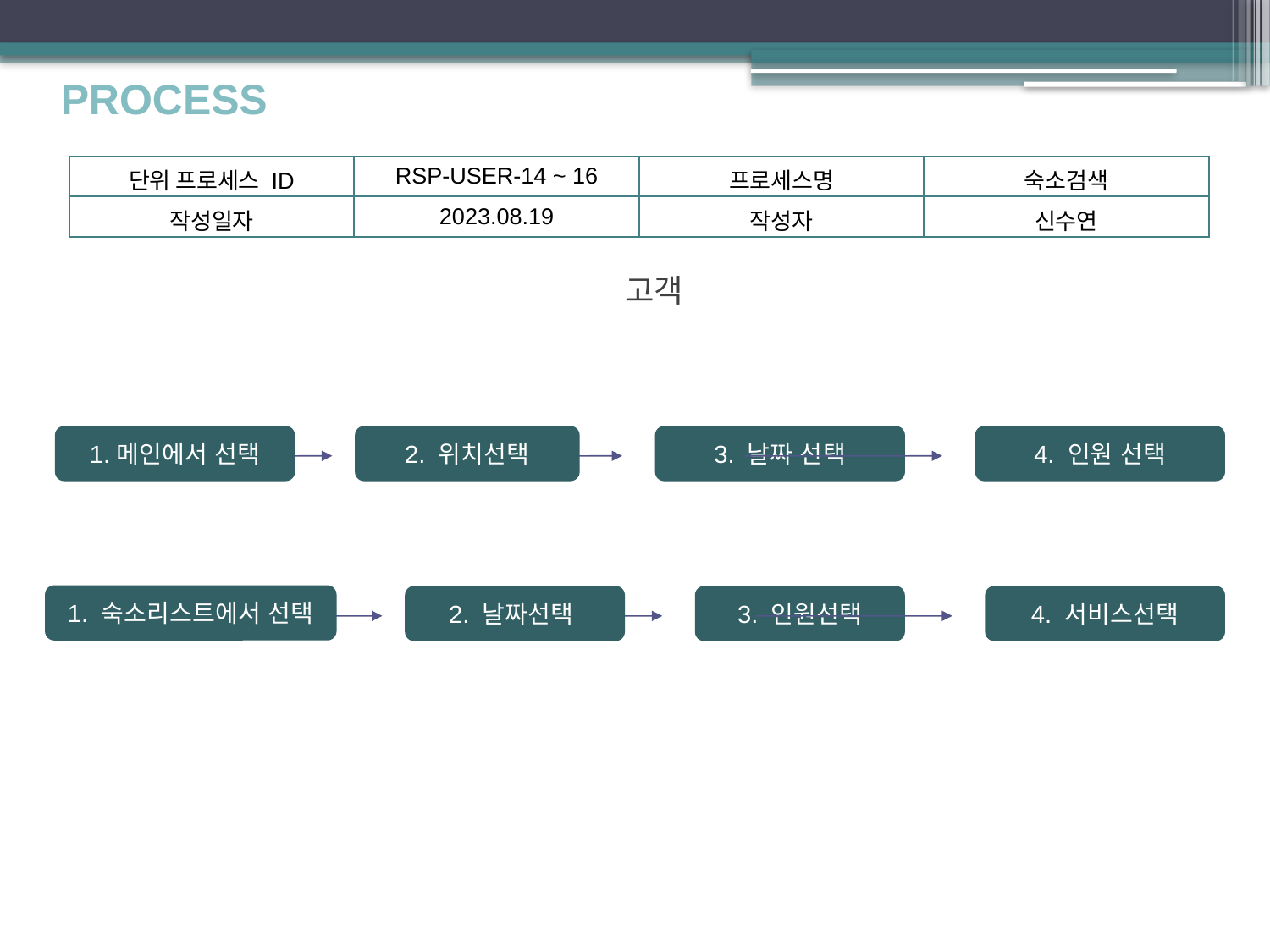

PROCESS
| 단위 프로세스 ID | RSP-USER-14 ~ 16 | 프로세스명 | 숙소검색 |
| --- | --- | --- | --- |
| 작성일자 | 2023.08.19 | 작성자 | 신수연 |
고객
1.메인에서 선택
2. 위치선택
3. 날짜 선택
4. 인원 선택
1. 숙소리스트에서 선택
2. 날짜선택
3. 인원선택
4. 서비스선택